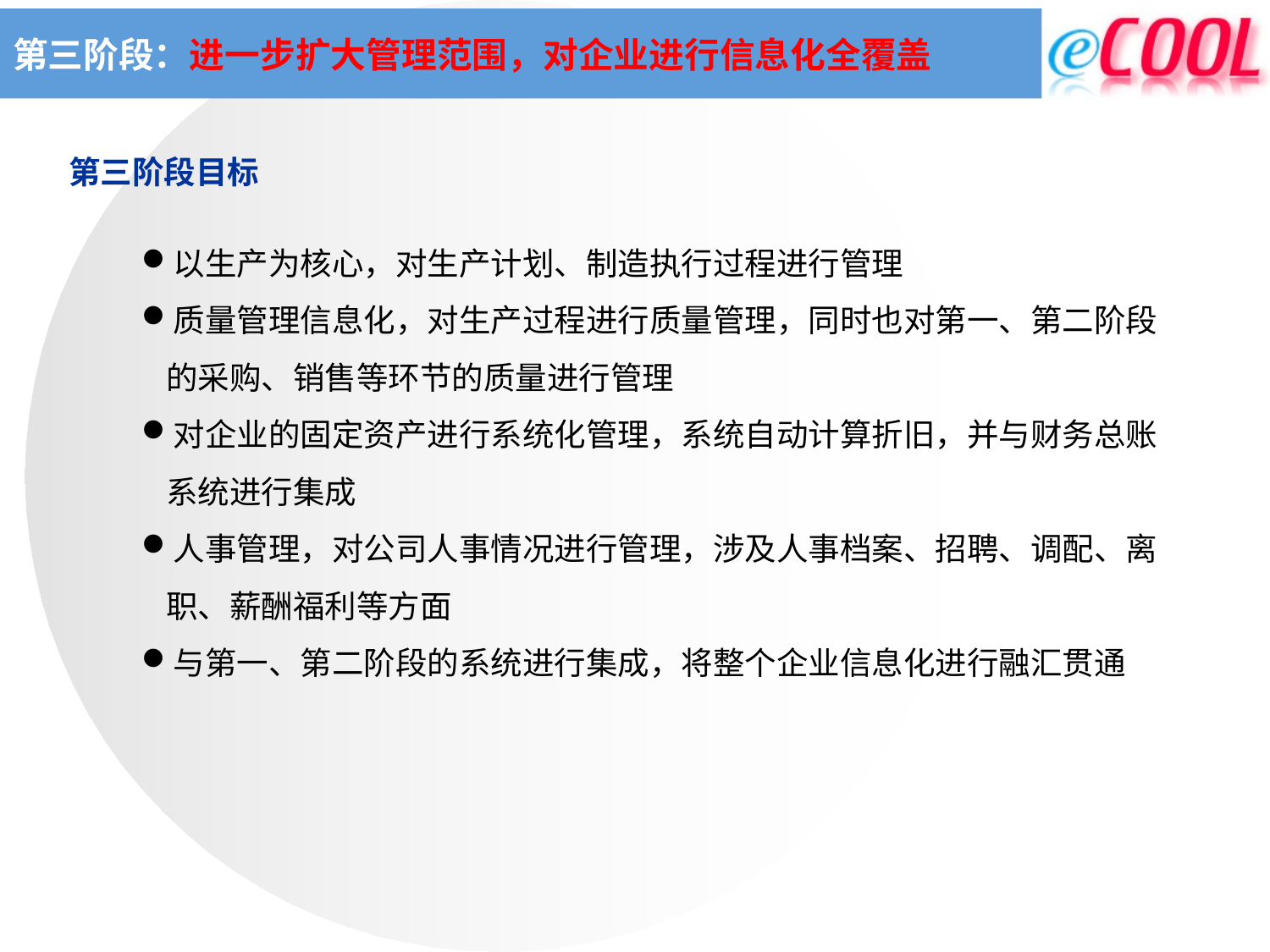

# 第三阶段：进一步扩大管理范围，对企业进行信息化全覆盖
第三阶段目标
以生产为核心，对生产计划、制造执行过程进行管理
质量管理信息化，对生产过程进行质量管理，同时也对第一、第二阶段的采购、销售等环节的质量进行管理
对企业的固定资产进行系统化管理，系统自动计算折旧，并与财务总账系统进行集成
人事管理，对公司人事情况进行管理，涉及人事档案、招聘、调配、离职、薪酬福利等方面
与第一、第二阶段的系统进行集成，将整个企业信息化进行融汇贯通